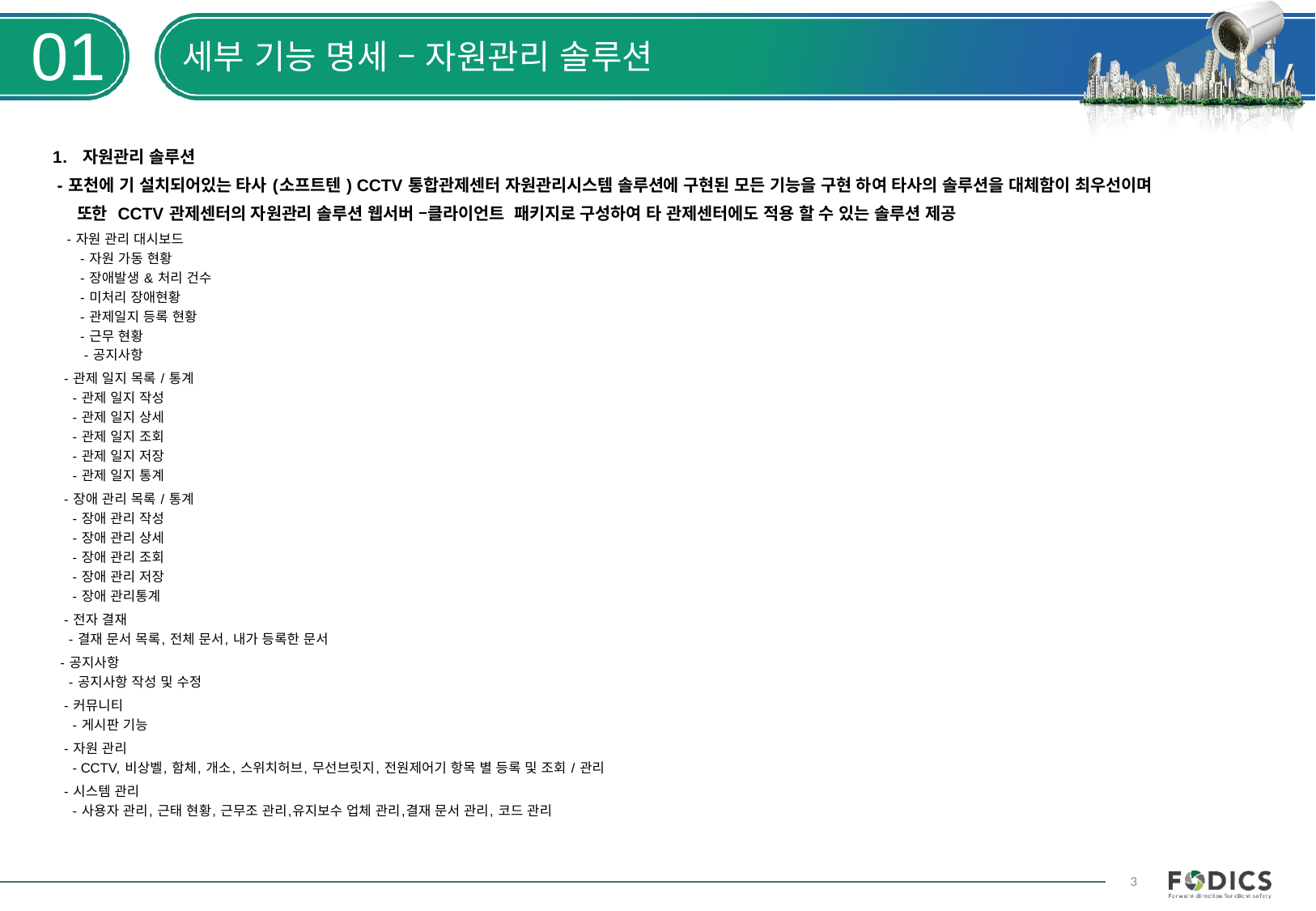

01
# 세부 기능 명세 – 자원관리 솔루션
자원관리 솔루션
 - 포천에 기 설치되어있는 타사 (소프트텐 ) CCTV 통합관제센터 자원관리시스템 솔루션에 구현된 모든 기능을 구현 하여 타사의 솔루션을 대체함이 최우선이며
     또한  CCTV 관제센터의 자원관리 솔루션 웹서버 –클라이언트  패키지로 구성하여 타 관제센터에도 적용 할 수 있는 솔루션 제공
     - 자원 관리 대시보드
       - 자원 가동 현황
       - 장애발생 & 처리 건수
       - 미처리 장애현황
       - 관제일지 등록 현황
       - 근무 현황
        - 공지사항
   - 관제 일지 목록 / 통계
     - 관제 일지 작성
     - 관제 일지 상세
     - 관제 일지 조회
     - 관제 일지 저장
     - 관제 일지 통계
   - 장애 관리 목록 / 통계
     - 장애 관리 작성
     - 장애 관리 상세
     - 장애 관리 조회
     - 장애 관리 저장
     - 장애 관리통계
   - 전자 결재
    - 결재 문서 목록, 전체 문서, 내가 등록한 문서
  - 공지사항
    - 공지사항 작성 및 수정
   - 커뮤니티
     - 게시판 기능
   - 자원 관리
     - CCTV, 비상벨, 함체, 개소, 스위치허브, 무선브릿지, 전원제어기 항목 별 등록 및 조회 / 관리
   - 시스템 관리
     - 사용자 관리, 근태 현황, 근무조 관리,유지보수 업체 관리,결재 문서 관리, 코드 관리

3